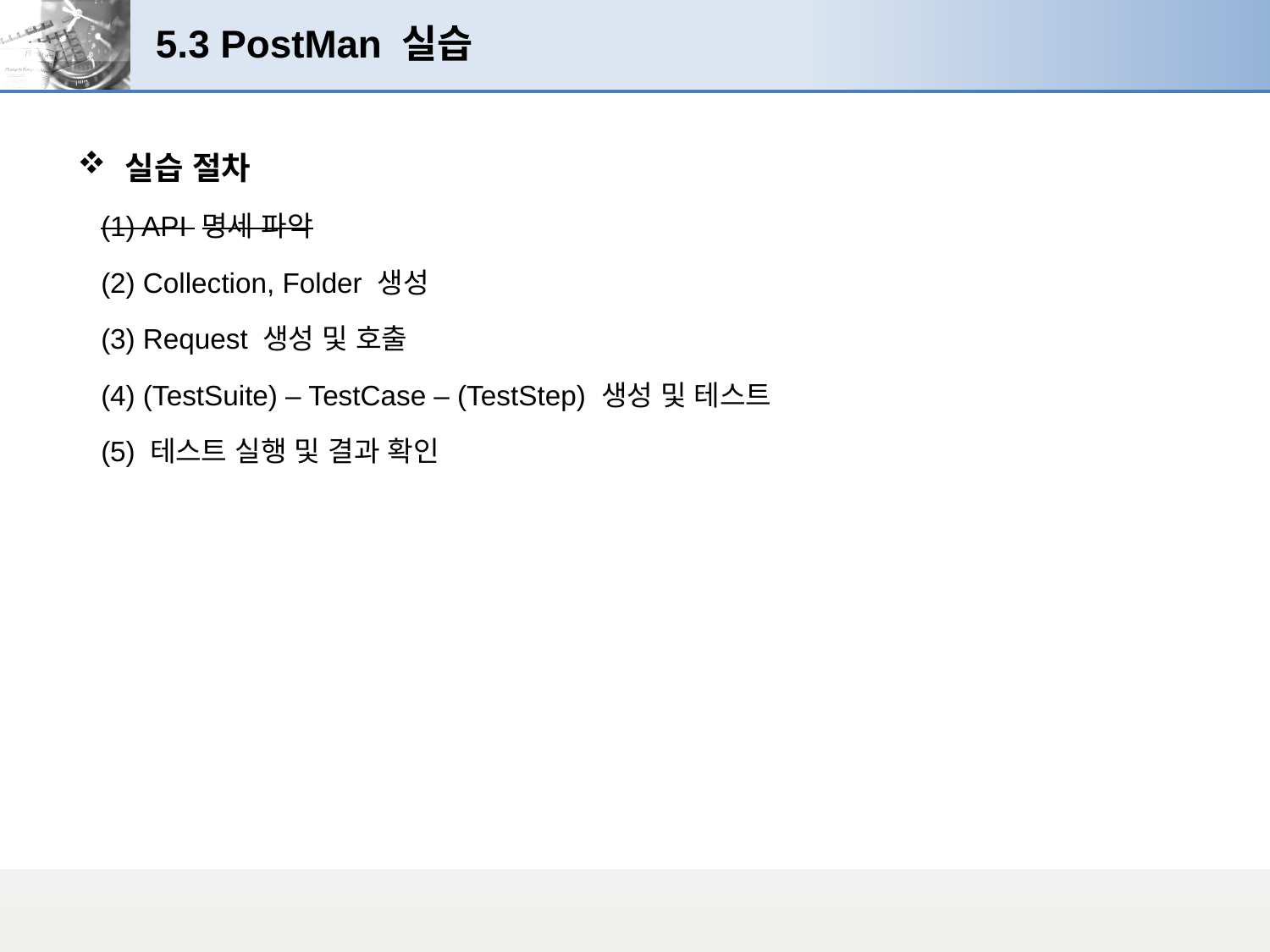

# 5.3 PostMan 실습
실습 절차
   (1) API 명세 파악
   (2) Collection, Folder 생성
   (3) Request 생성 및 호출
   (4) (TestSuite) – TestCase – (TestStep) 생성 및 테스트
   (5) 테스트 실행 및 결과 확인